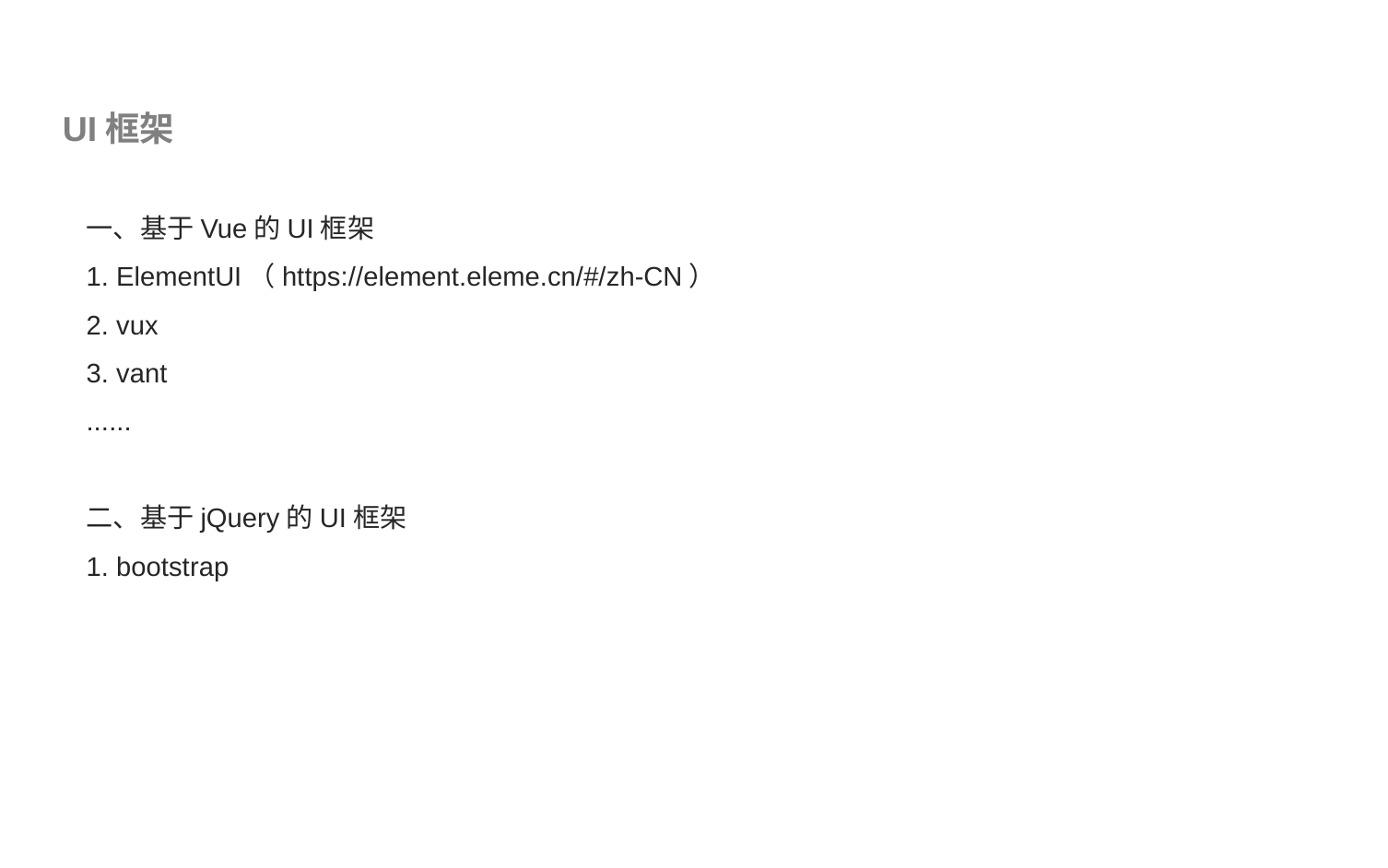

UI框架
一、基于Vue的UI框架
1. ElementUI（https://element.eleme.cn/#/zh-CN）
2. vux
3. vant
......

二、基于jQuery的UI框架
1. bootstrap